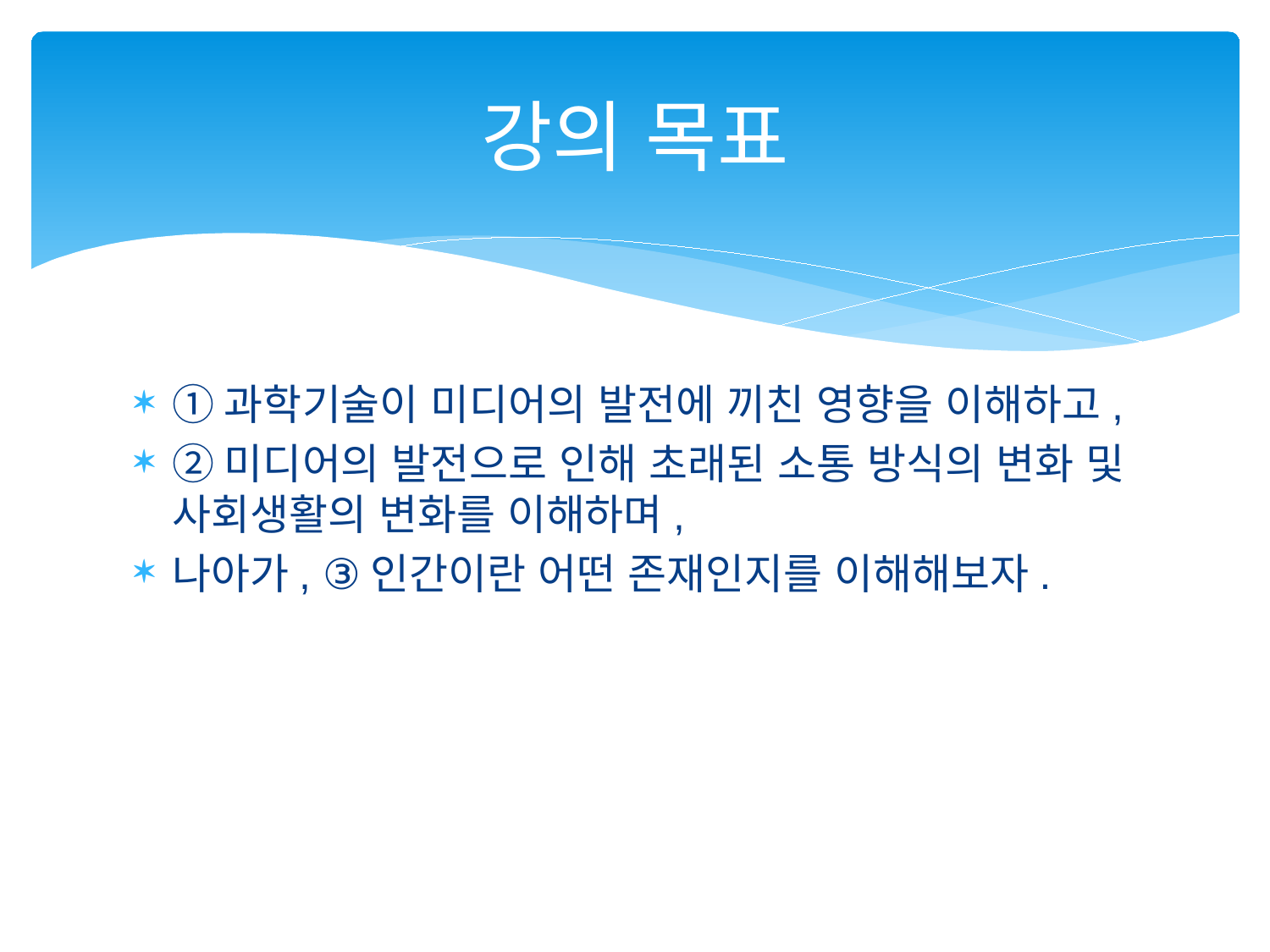

# 강의 목표
①과학기술이 미디어의 발전에 끼친 영향을 이해하고,
②미디어의 발전으로 인해 초래된 소통 방식의 변화 및 사회생활의 변화를 이해하며,
나아가, ③인간이란 어떤 존재인지를 이해해보자.